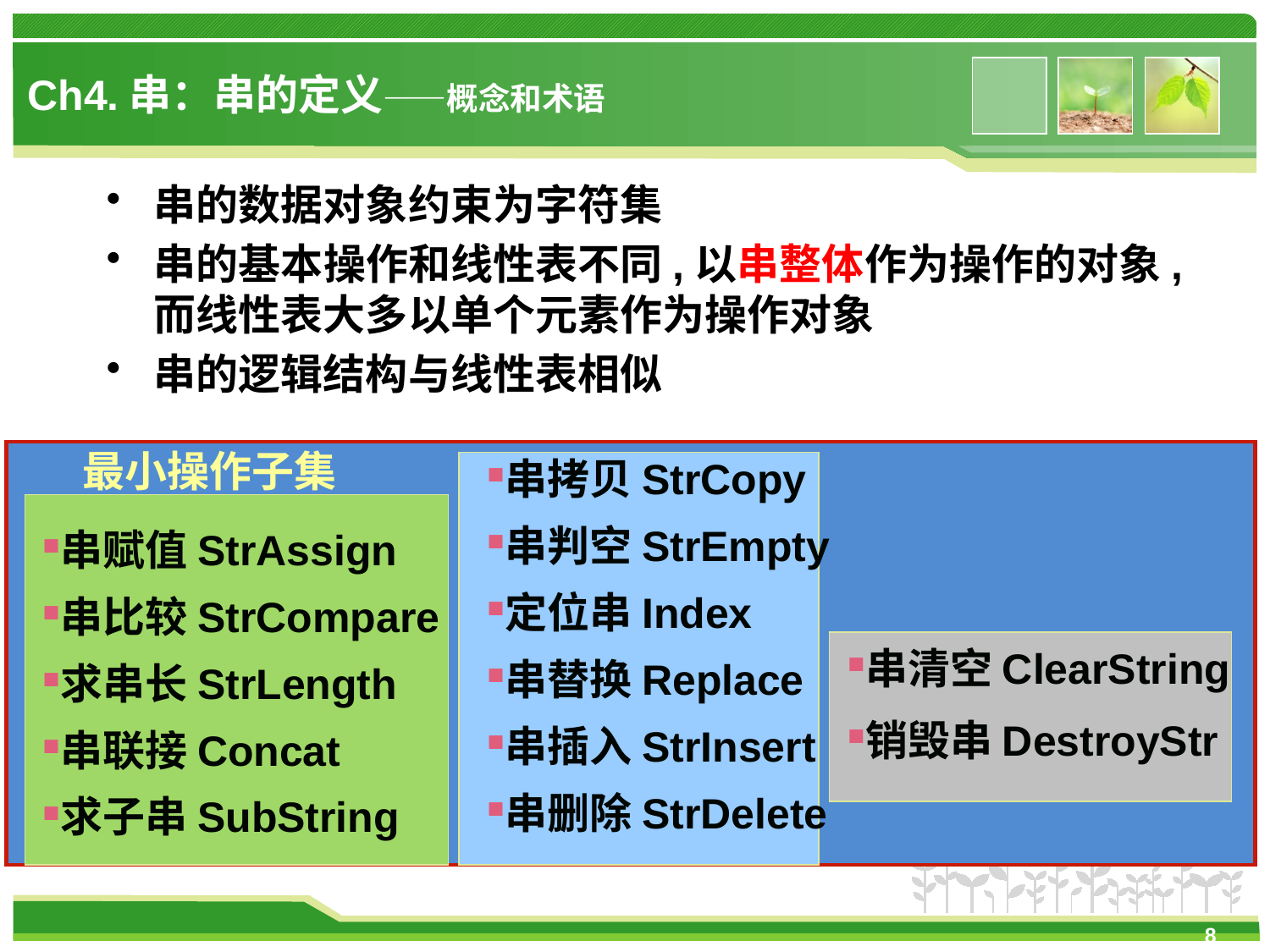

# Ch4.串：串的定义——概念和术语
串的数据对象约束为字符集
串的基本操作和线性表不同,以串整体作为操作的对象,而线性表大多以单个元素作为操作对象
串的逻辑结构与线性表相似
最小操作子集

串拷贝StrCopy
串判空StrEmpty
定位串Index
串替换Replace
串插入StrInsert
串删除StrDelete

串赋值StrAssign
串比较StrCompare
求串长StrLength
串联接Concat
求子串SubString

串清空ClearString

销毁串DestroyStr
8